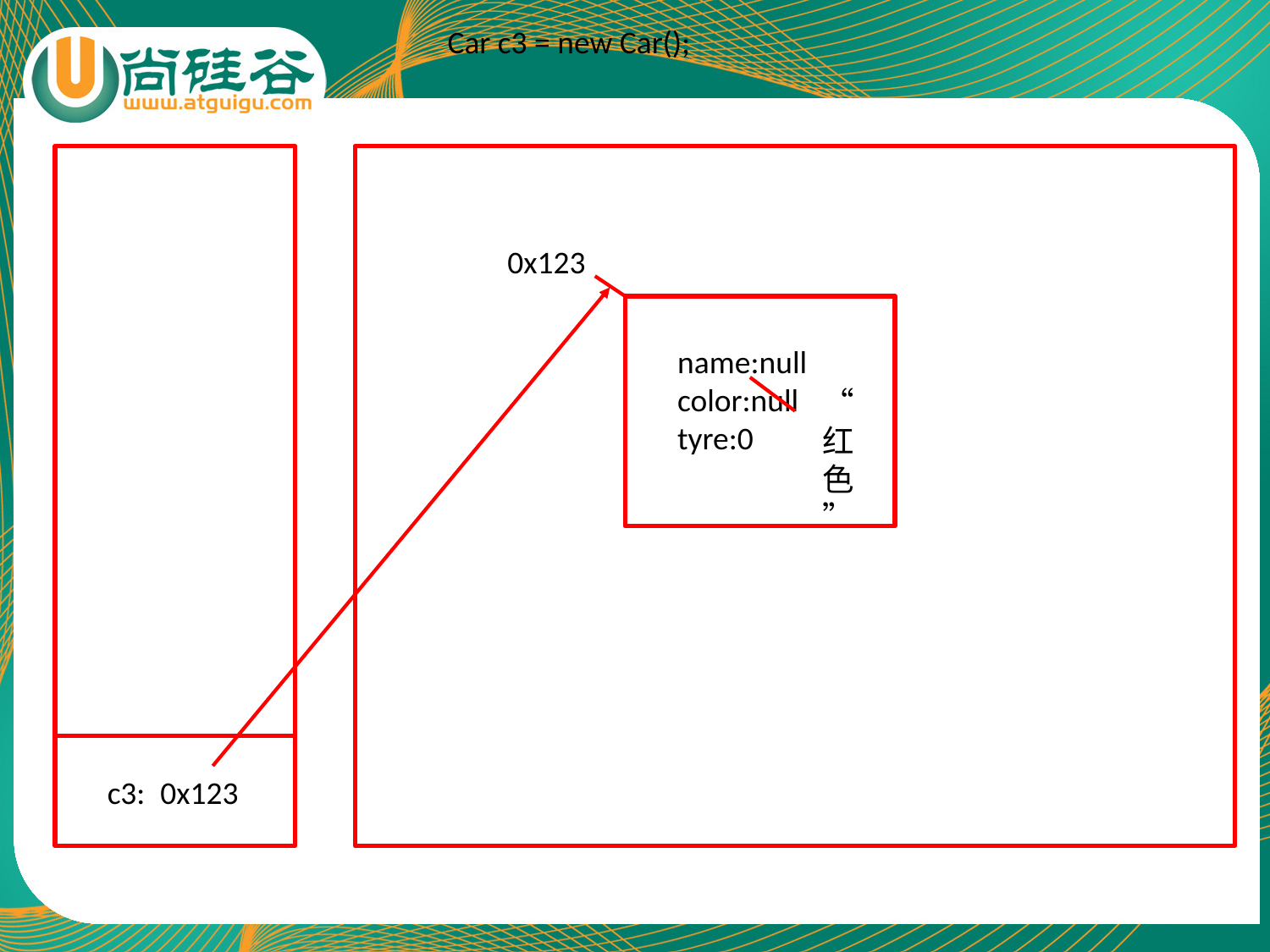

Car c3 = new Car();

0x123

name:null
color:null
tyre:0
“红色”
c3:
0x123